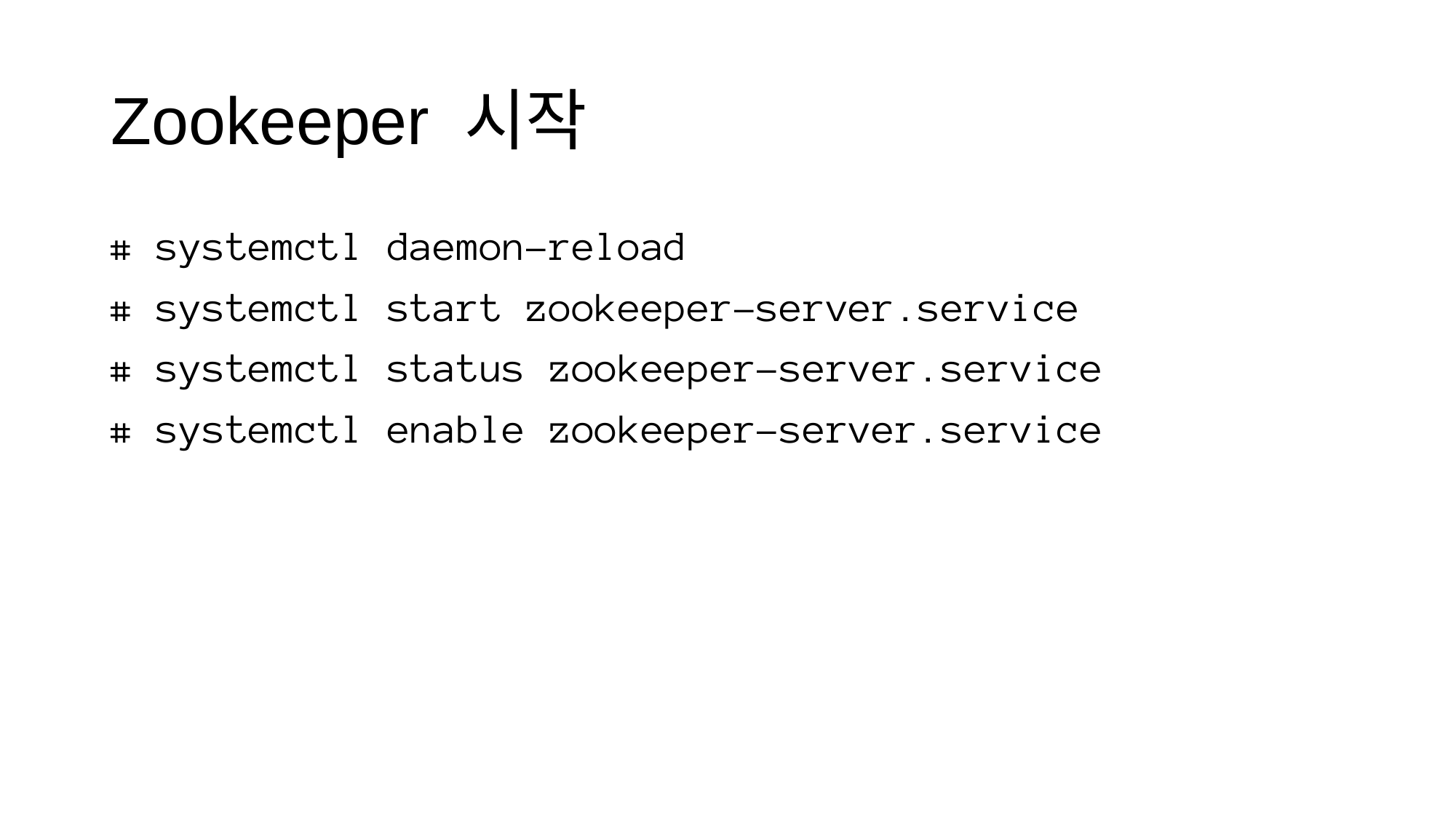

# Zookeeper 시작
# systemctl daemon-reload
# systemctl start zookeeper-server.service
# systemctl status zookeeper-server.service
# systemctl enable zookeeper-server.service